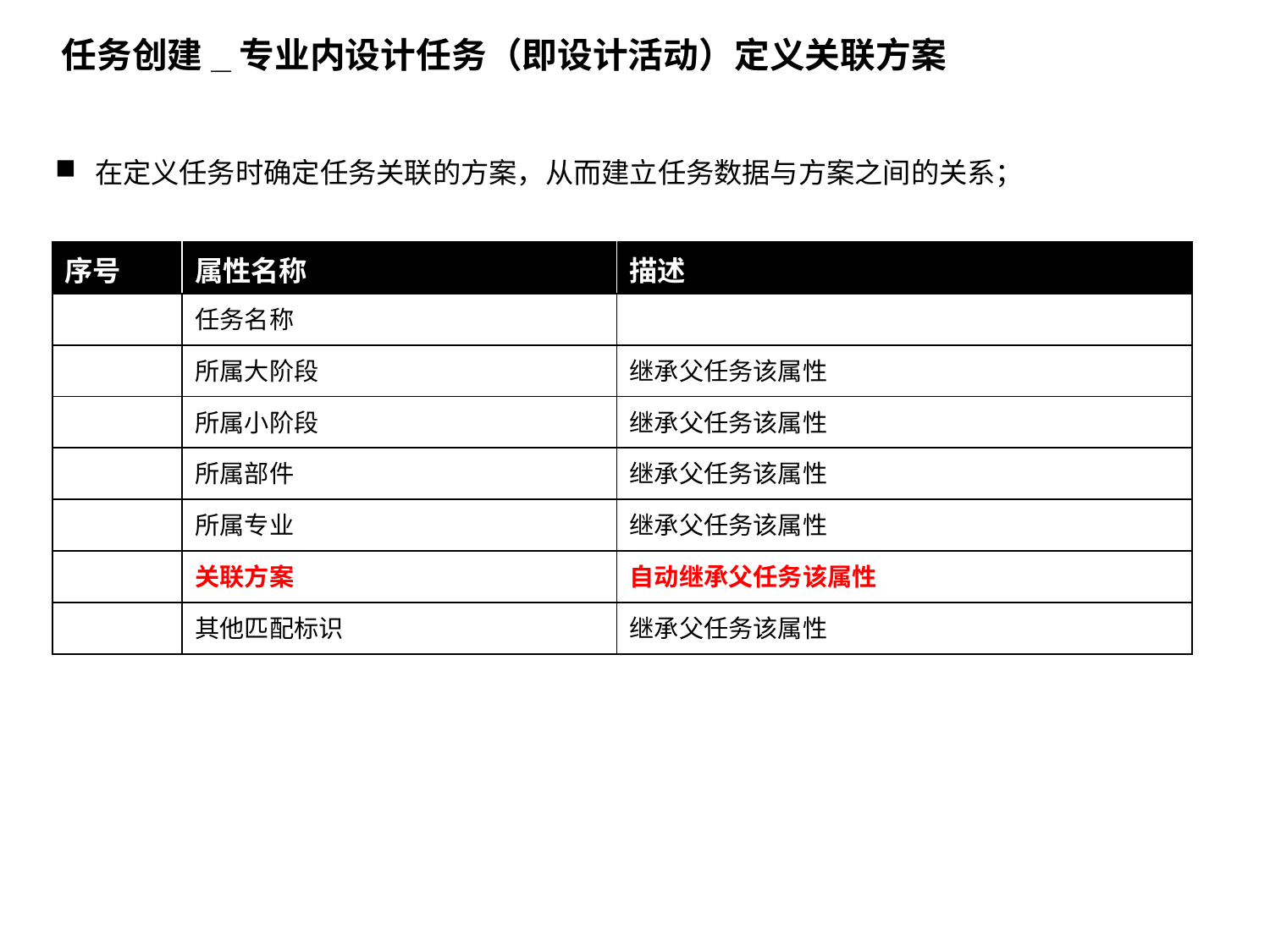

任务创建_专业内设计任务（即设计活动）定义关联方案
在定义任务时确定任务关联的方案，从而建立任务数据与方案之间的关系；
| 序号 | 属性名称 | 描述 |
| --- | --- | --- |
|  | 任务名称 |  |
|  | 所属大阶段 | 继承父任务该属性 |
|  | 所属小阶段 | 继承父任务该属性 |
|  | 所属部件 | 继承父任务该属性 |
|  | 所属专业 | 继承父任务该属性 |
|  | 关联方案 | 自动继承父任务该属性 |
|  | 其他匹配标识 | 继承父任务该属性 |